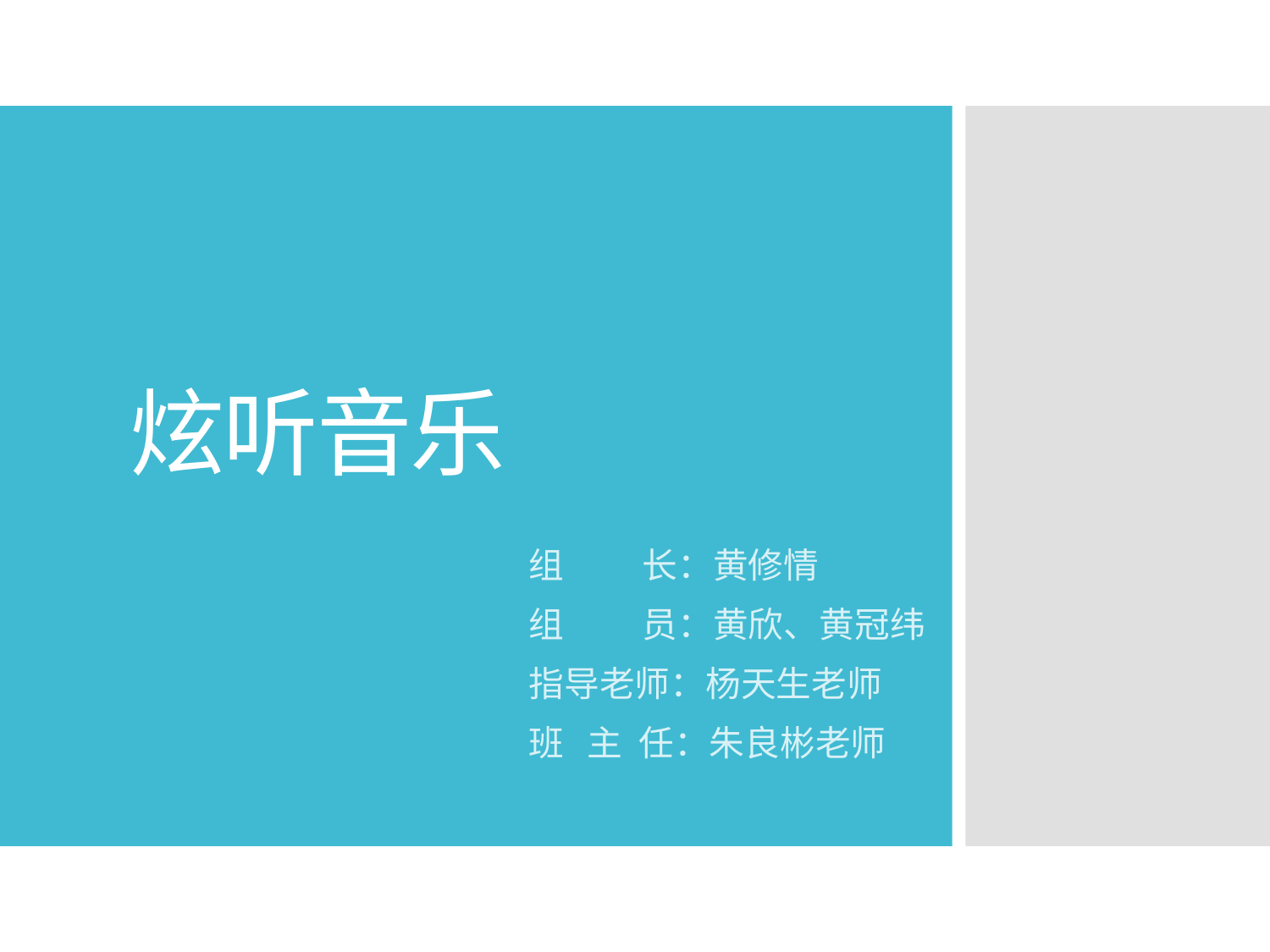

# 炫听音乐
组          长：黄修情
组          员：黄欣、黄冠纬
指导老师：杨天生老师
班   主  任：朱良彬老师